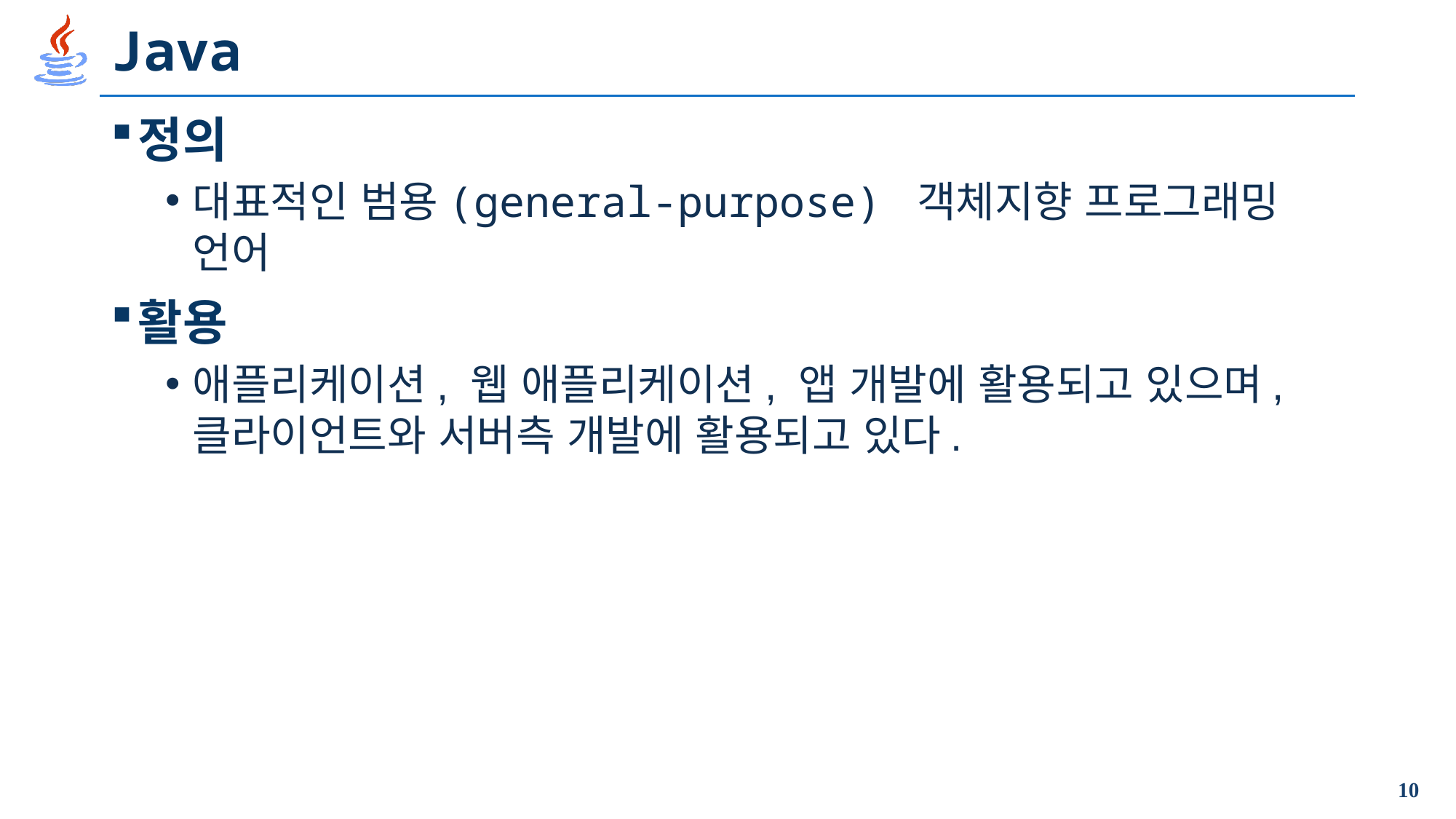

# Java
정의
대표적인 범용(general-purpose) 객체지향 프로그래밍 언어
활용
애플리케이션, 웹 애플리케이션, 앱 개발에 활용되고 있으며, 클라이언트와 서버측 개발에 활용되고 있다.

10